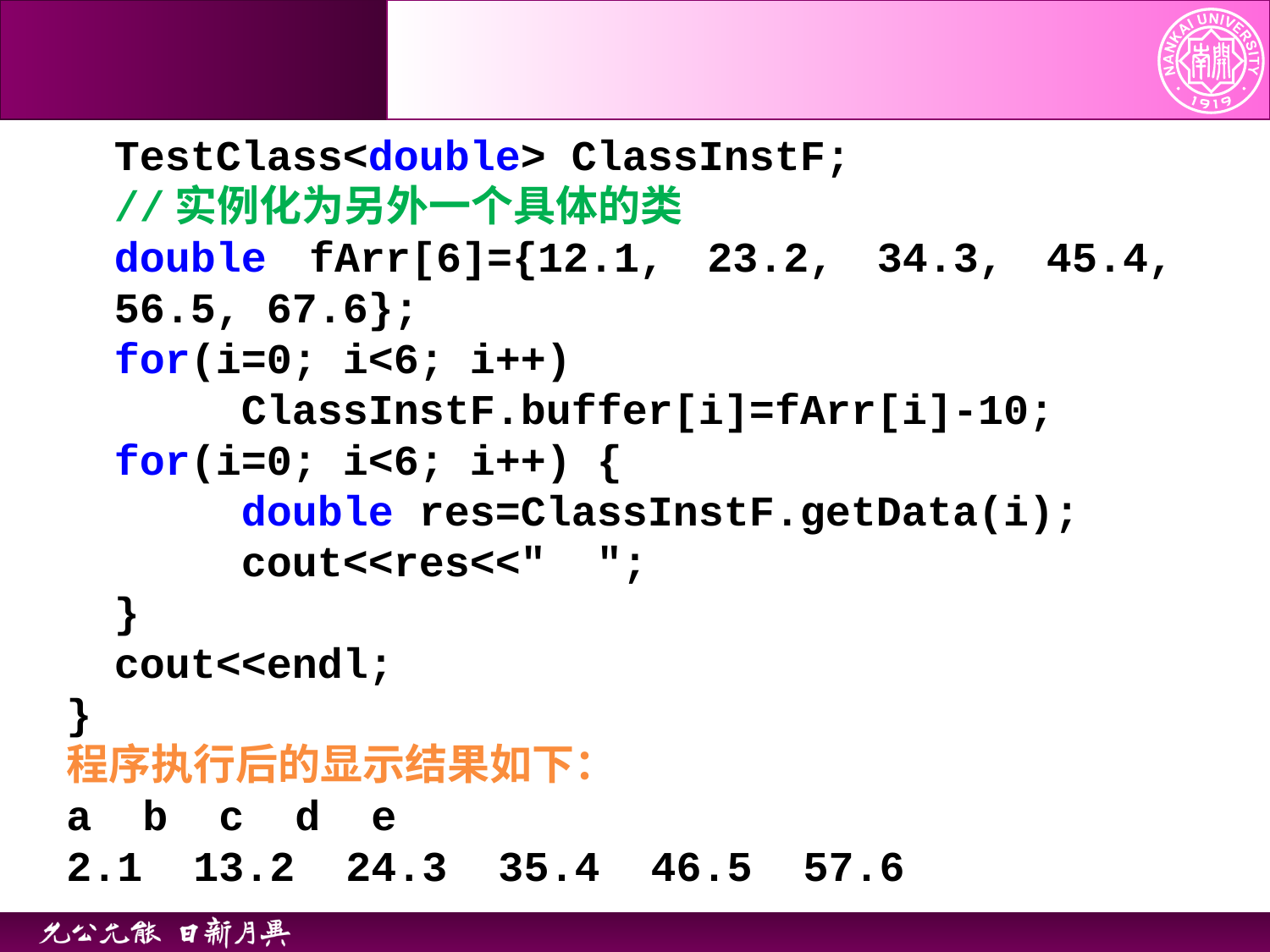

TestClass<double> ClassInstF;
	//实例化为另外一个具体的类
	double fArr[6]={12.1, 23.2, 34.3, 45.4, 56.5, 67.6};
	for(i=0; i<6; i++)
		ClassInstF.buffer[i]=fArr[i]-10;
	for(i=0; i<6; i++) {
		double res=ClassInstF.getData(i);
		cout<<res<<"  ";
	}
	cout<<endl;
}
程序执行后的显示结果如下：
a  b  c  d  e
2.1  13.2  24.3  35.4  46.5  57.6